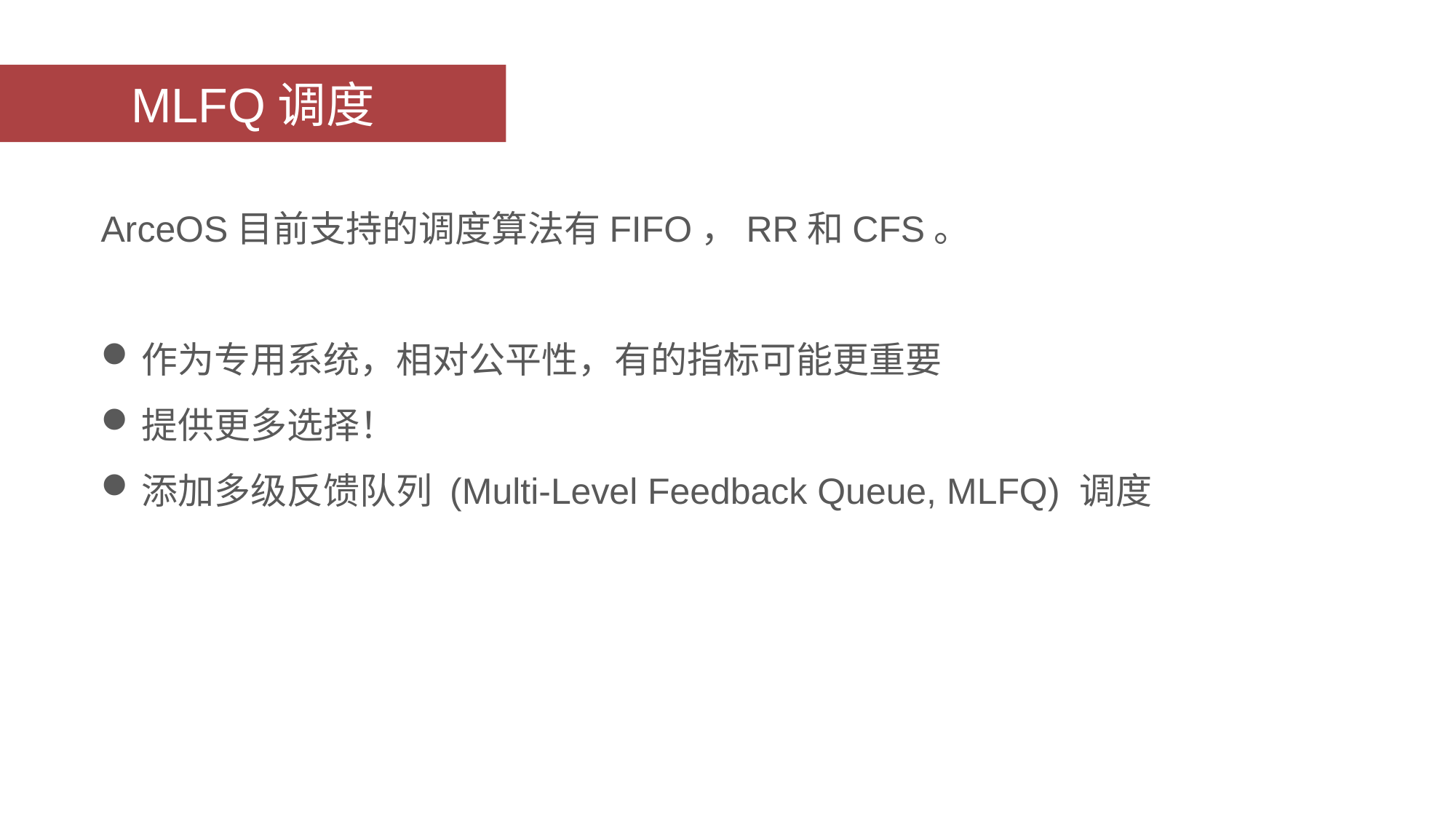

MLFQ调度
ArceOS目前支持的调度算法有FIFO，RR和CFS。

作为专用系统，相对公平性，有的指标可能更重要
提供更多选择！
添加多级反馈队列 (Multi-Level Feedback Queue, MLFQ) 调度